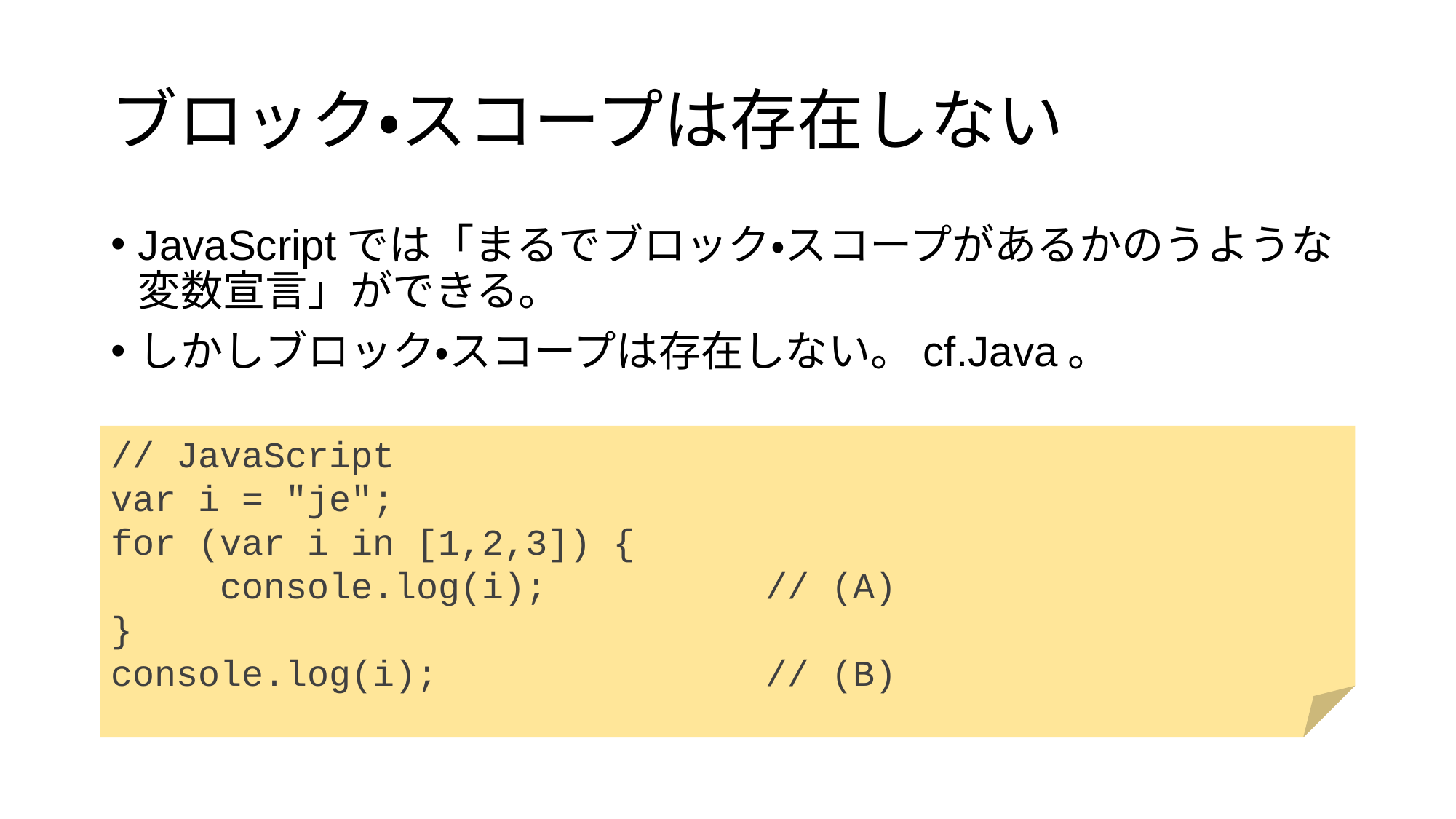

# ブロック・スコープは存在しない
JavaScriptでは「まるでブロック・スコープがあるかのうような変数宣言」ができる。
しかしブロック・スコープは存在しない。cf.Java。
// JavaScript
var i = "je";
for (var i in [1,2,3]) {
	console.log(i);		// (A)
}
console.log(i);			// (B)